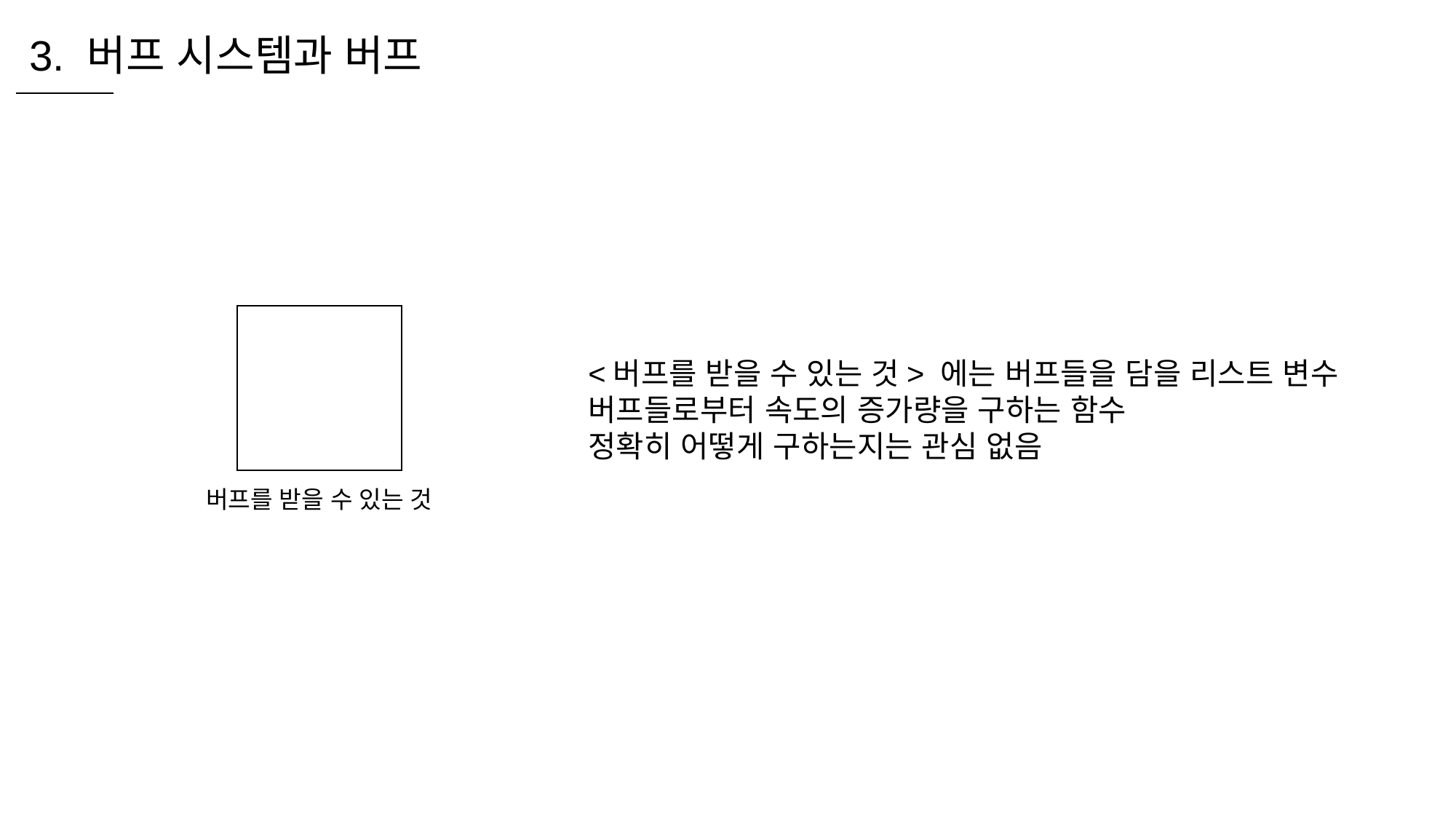

3. 버프 시스템과 버프

<버프를 받을 수 있는 것> 에는 버프들을 담을 리스트 변수
버프들로부터 속도의 증가량을 구하는 함수
정확히 어떻게 구하는지는 관심 없음
버프를 받을 수 있는 것